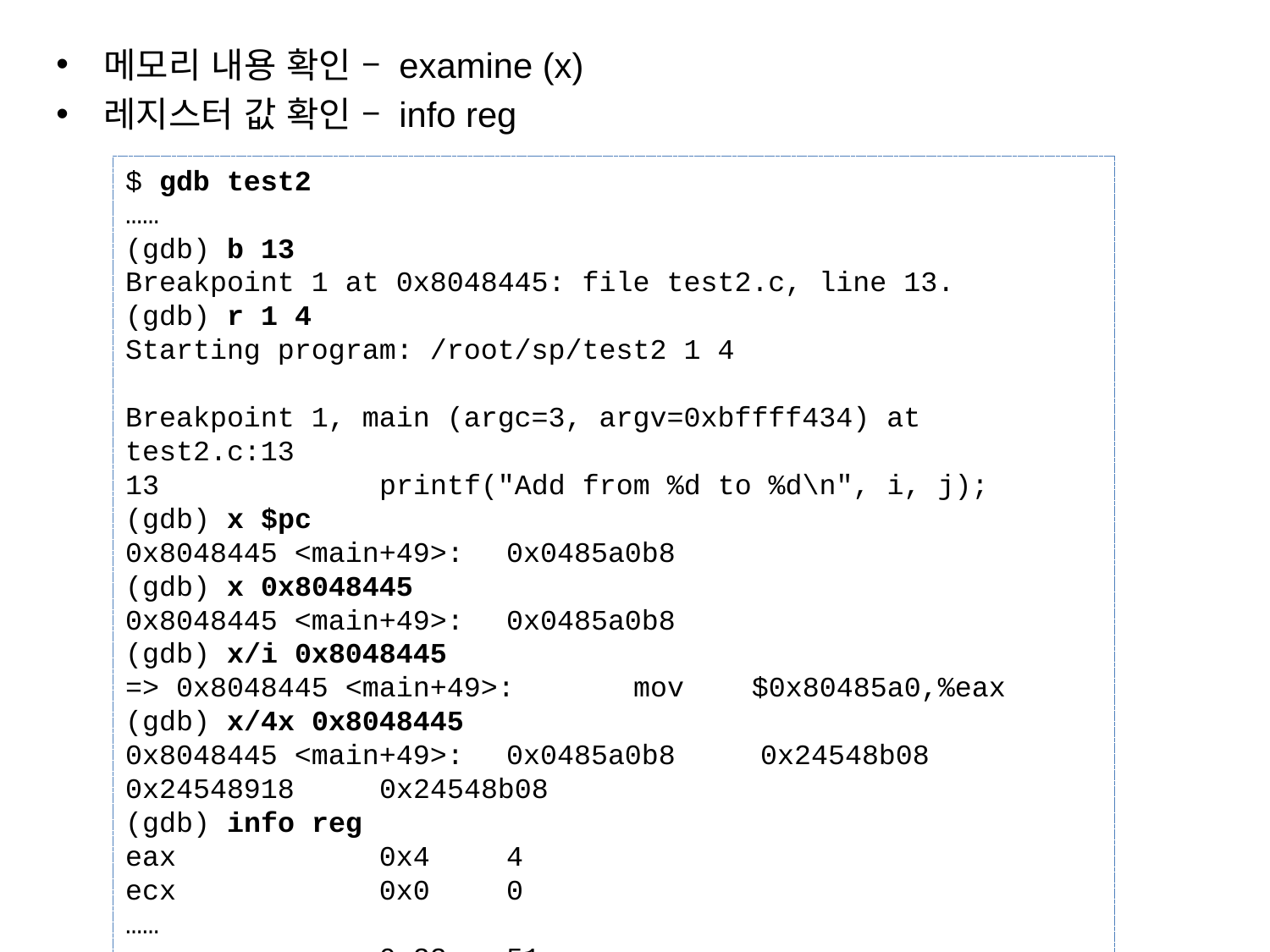

메모리 내용 확인 – examine (x)
레지스터 값 확인 – info reg
$ gdb test2
……
(gdb) b 13
Breakpoint 1 at 0x8048445: file test2.c, line 13.
(gdb) r 1 4
Starting program: /root/sp/test2 1 4

Breakpoint 1, main (argc=3, argv=0xbffff434) at test2.c:13
13		printf("Add from %d to %d\n", i, j);
(gdb) x $pc
0x8048445 <main+49>:	0x0485a0b8
(gdb) x 0x8048445
0x8048445 <main+49>:	0x0485a0b8
(gdb) x/i 0x8048445
=> 0x8048445 <main+49>:	mov    $0x80485a0,%eax
(gdb) x/4x 0x8048445
0x8048445 <main+49>:	0x0485a0b8	0x24548b08	0x24548918	0x24548b08
(gdb) info reg
eax            0x4	4
ecx            0x0	0
……
gs             0x33	51
(gdb)